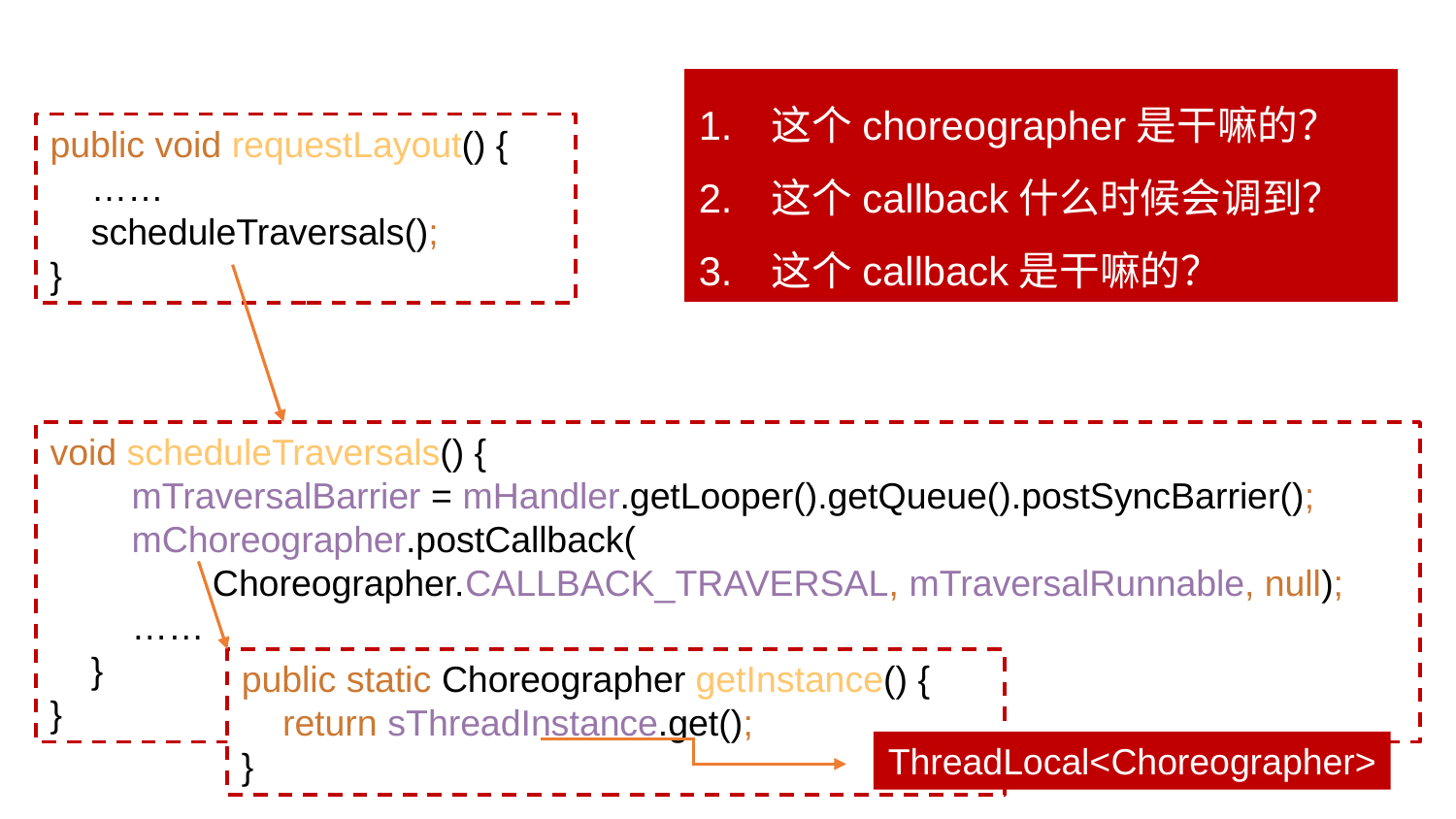

这个choreographer是干嘛的？
这个callback什么时候会调到？
这个callback是干嘛的？
public void requestLayout() {
    ……
    scheduleTraversals();
}
void scheduleTraversals() {
        mTraversalBarrier = mHandler.getLooper().getQueue().postSyncBarrier();
        mChoreographer.postCallback(
                Choreographer.CALLBACK_TRAVERSAL, mTraversalRunnable, null);
        ……
    }
}
public static Choreographer getInstance() {
    return sThreadInstance.get();
}
ThreadLocal<Choreographer>